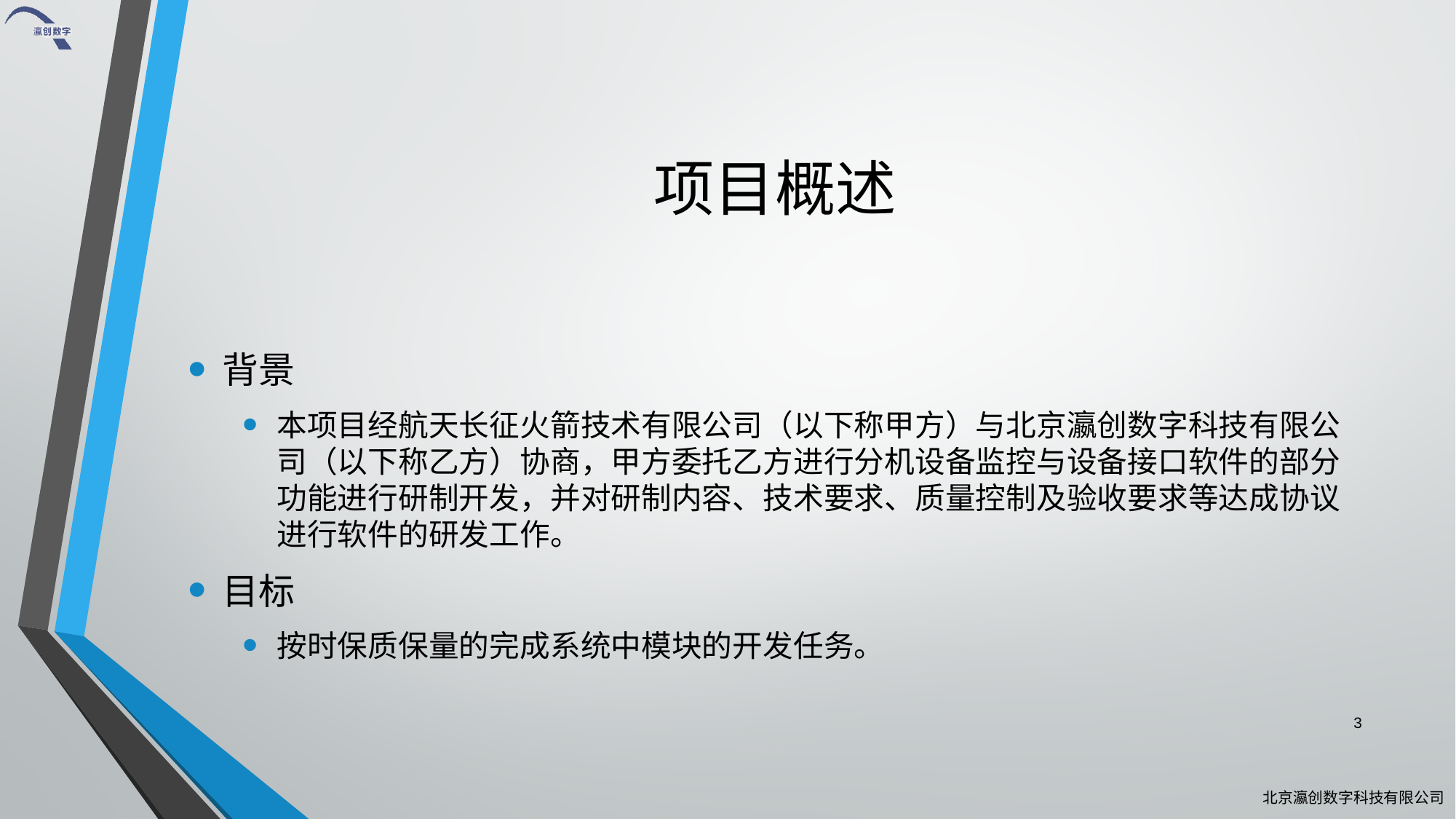

# 项目概述
背景
本项目经航天长征火箭技术有限公司（以下称甲方）与北京瀛创数字科技有限公司（以下称乙方）协商，甲方委托乙方进行分机设备监控与设备接口软件的部分功能进行研制开发，并对研制内容、技术要求、质量控制及验收要求等达成协议进行软件的研发工作。
目标
按时保质保量的完成系统中模块的开发任务。
3